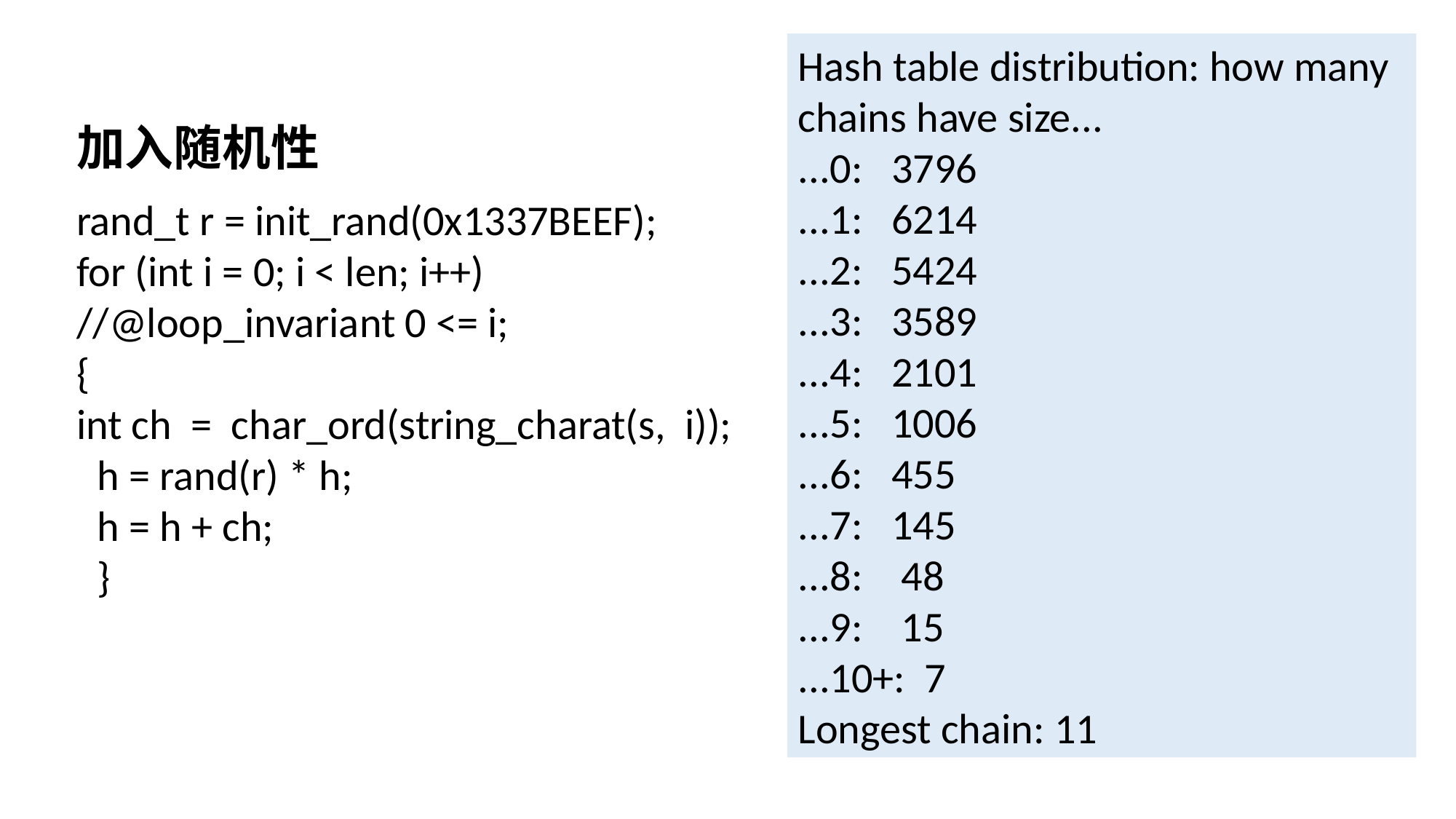

Hash table distribution: how many chains have size...
...0:   3796
...1:   6214
...2:   5424
...3:   3589
...4:   2101
...5:   1006
...6:   455
...7:   145
...8:    48
...9:    15
...10+:  7
Longest chain: 11
加入随机性
rand_t r = init_rand(0x1337BEEF);
for (int i = 0; i < len; i++)
//@loop_invariant 0 <= i;
{
int ch  =  char_ord(string_charat(s,  i));
h = rand(r) * h;
h = h + ch;
}